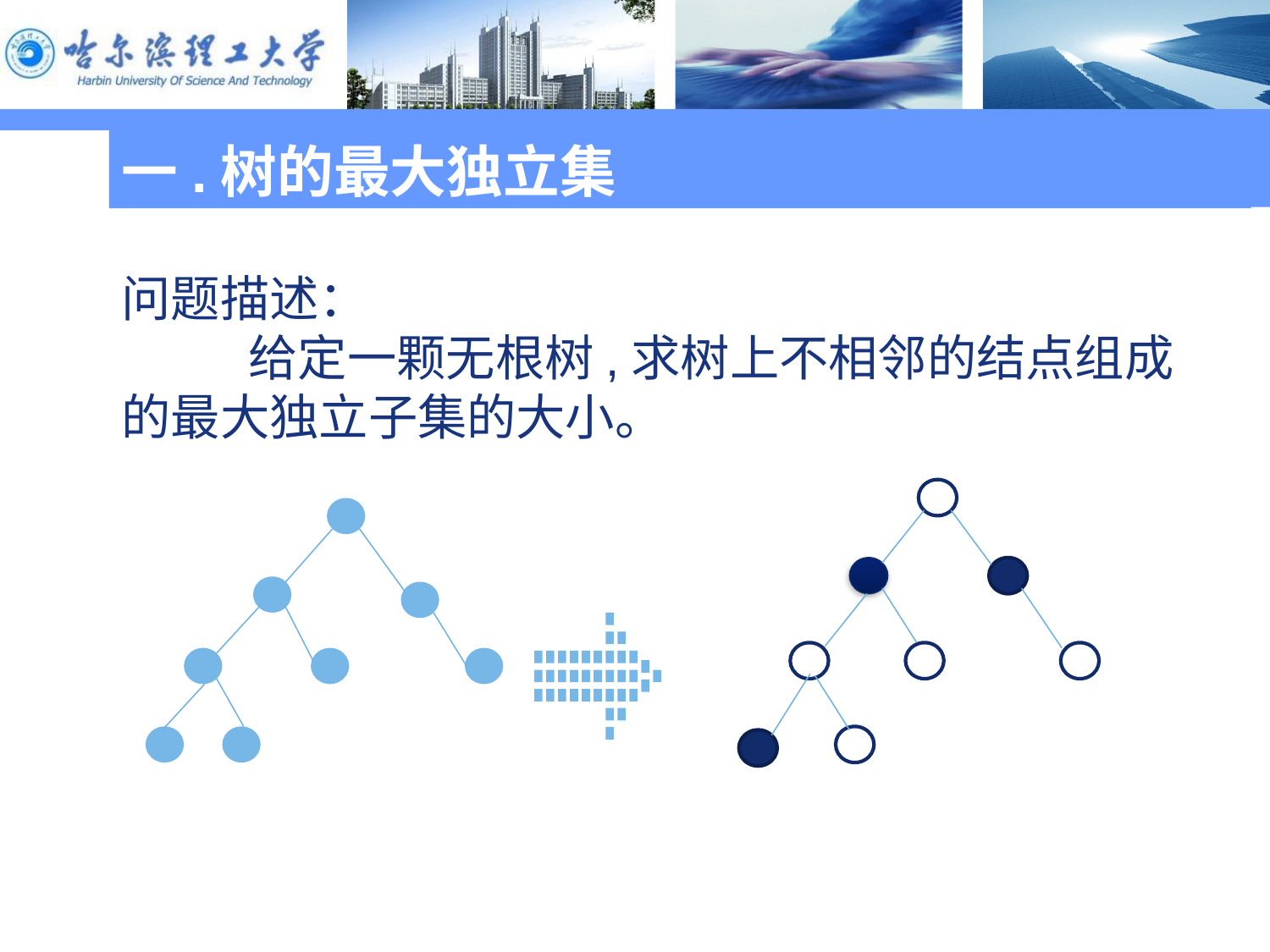

一.树的最大独立集
问题描述：
	给定一颗无根树,求树上不相邻的结点组成的最大独立子集的大小。